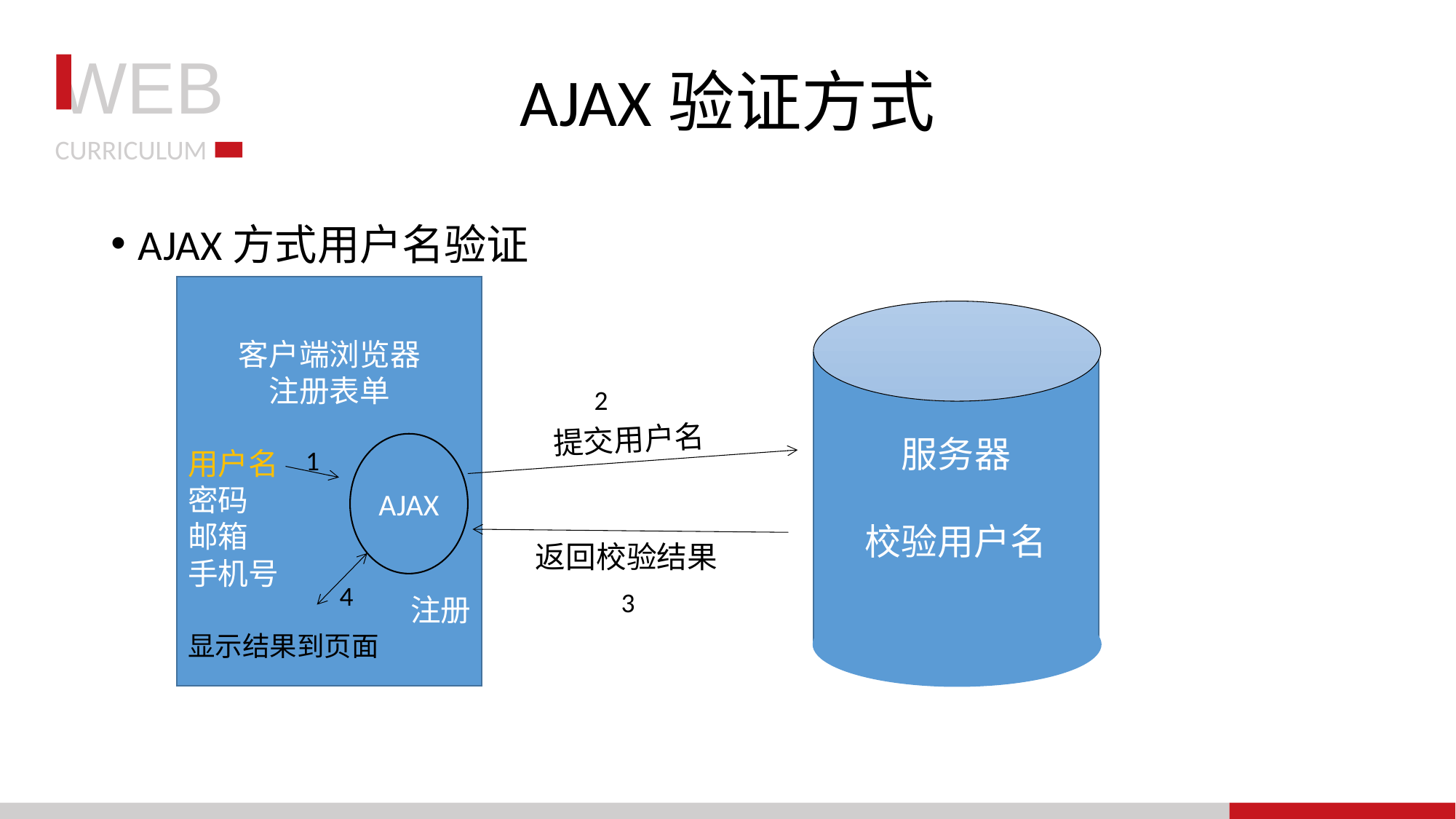

# AJAX验证方式
AJAX方式用户名验证
客户端浏览器
注册表单

用户名
密码
邮箱
手机号
注册

服务器

校验用户名
2
提交用户名
AJAX
1
返回校验结果
4
3

显示结果到页面